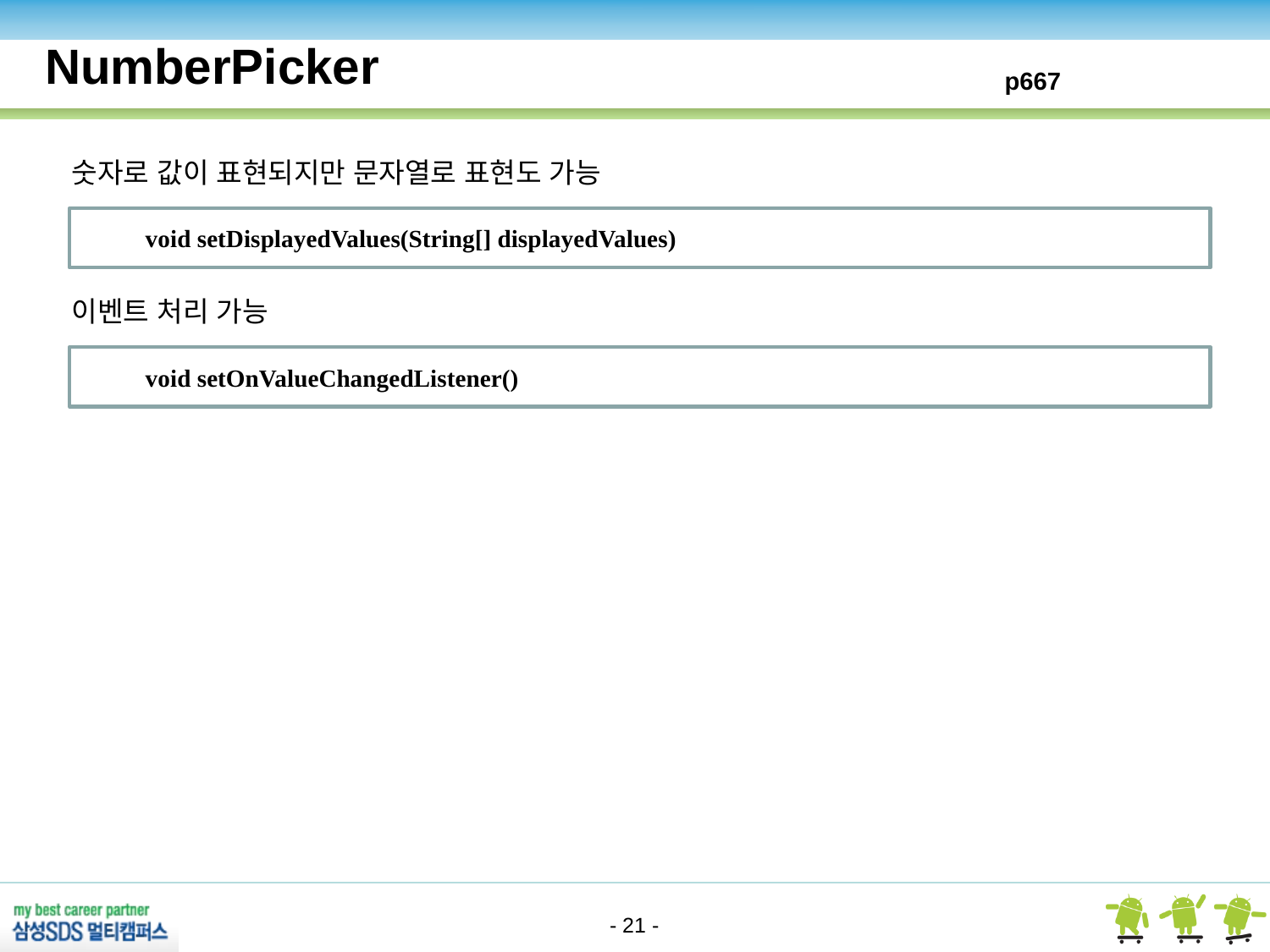

NumberPicker
p667
숫자로 값이 표현되지만 문자열로 표현도 가능
void setDisplayedValues(String[] displayedValues)
이벤트 처리 가능
void setOnValueChangedListener()
- 21 -